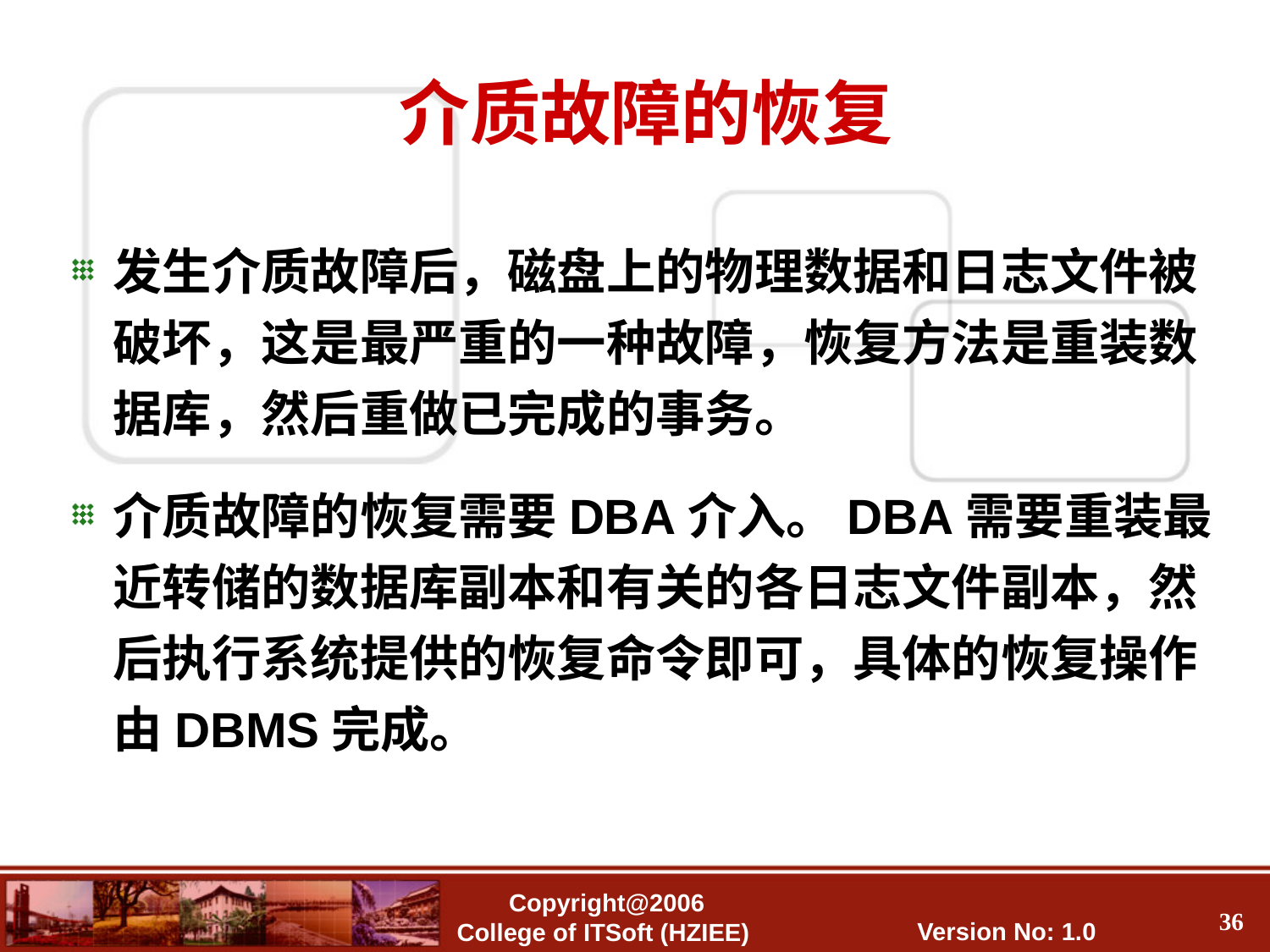

# 介质故障的恢复
发生介质故障后，磁盘上的物理数据和日志文件被破坏，这是最严重的一种故障，恢复方法是重装数据库，然后重做已完成的事务。
介质故障的恢复需要DBA介入。DBA需要重装最近转储的数据库副本和有关的各日志文件副本，然后执行系统提供的恢复命令即可，具体的恢复操作由DBMS完成。